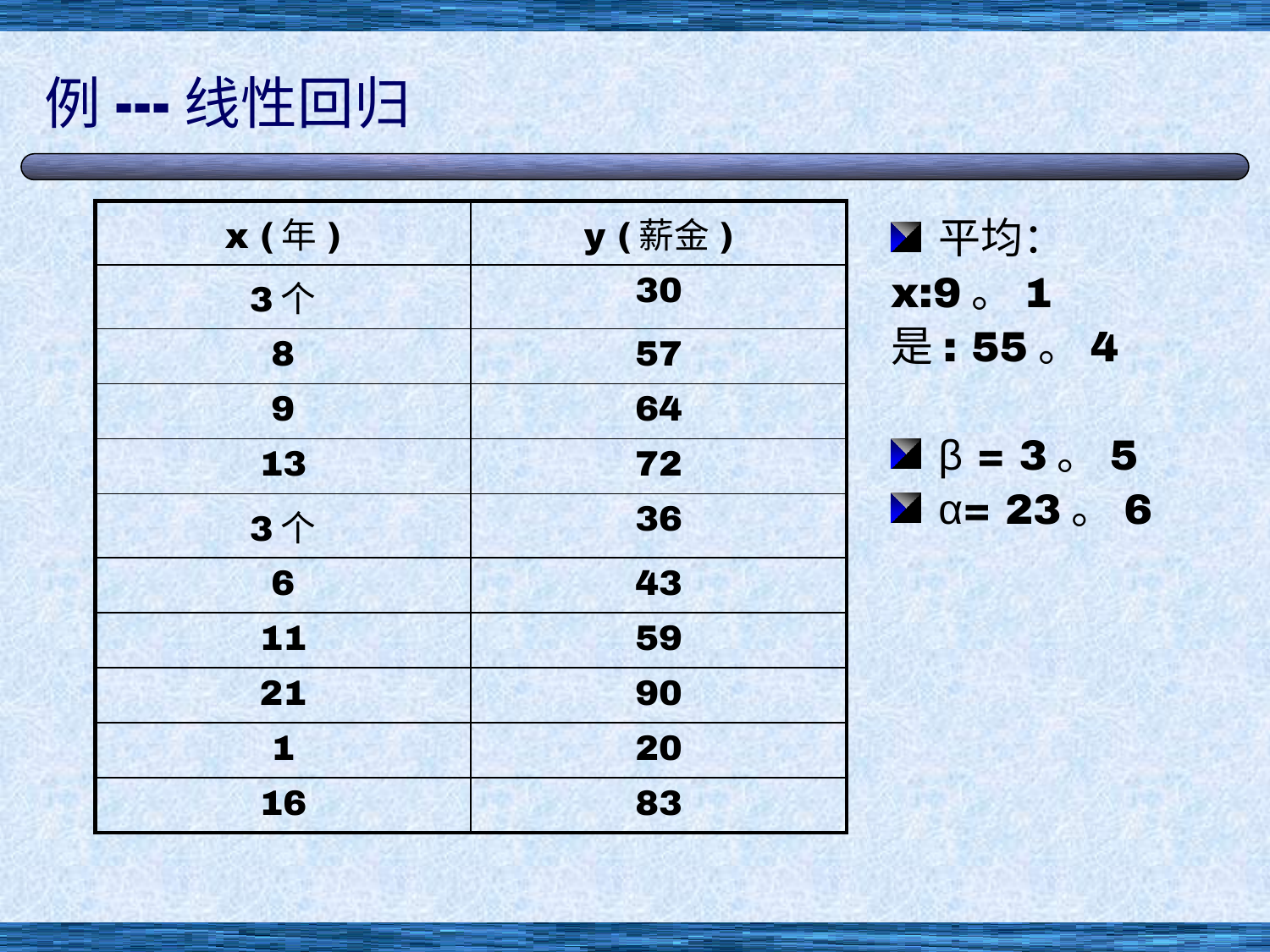

# 例---线性回归
| x (年) | y (薪金) |
| --- | --- |
| 3个 | 30 |
| 8 | 57 |
| 9 | 64 |
| 13 | 72 |
| 3个 | 36 |
| 6 | 43 |
| 11 | 59 |
| 21 | 90 |
| 1 | 20 |
| 16 | 83 |
平均：
x:9。1
是: 55。4

β = 3。5
α= 23。6